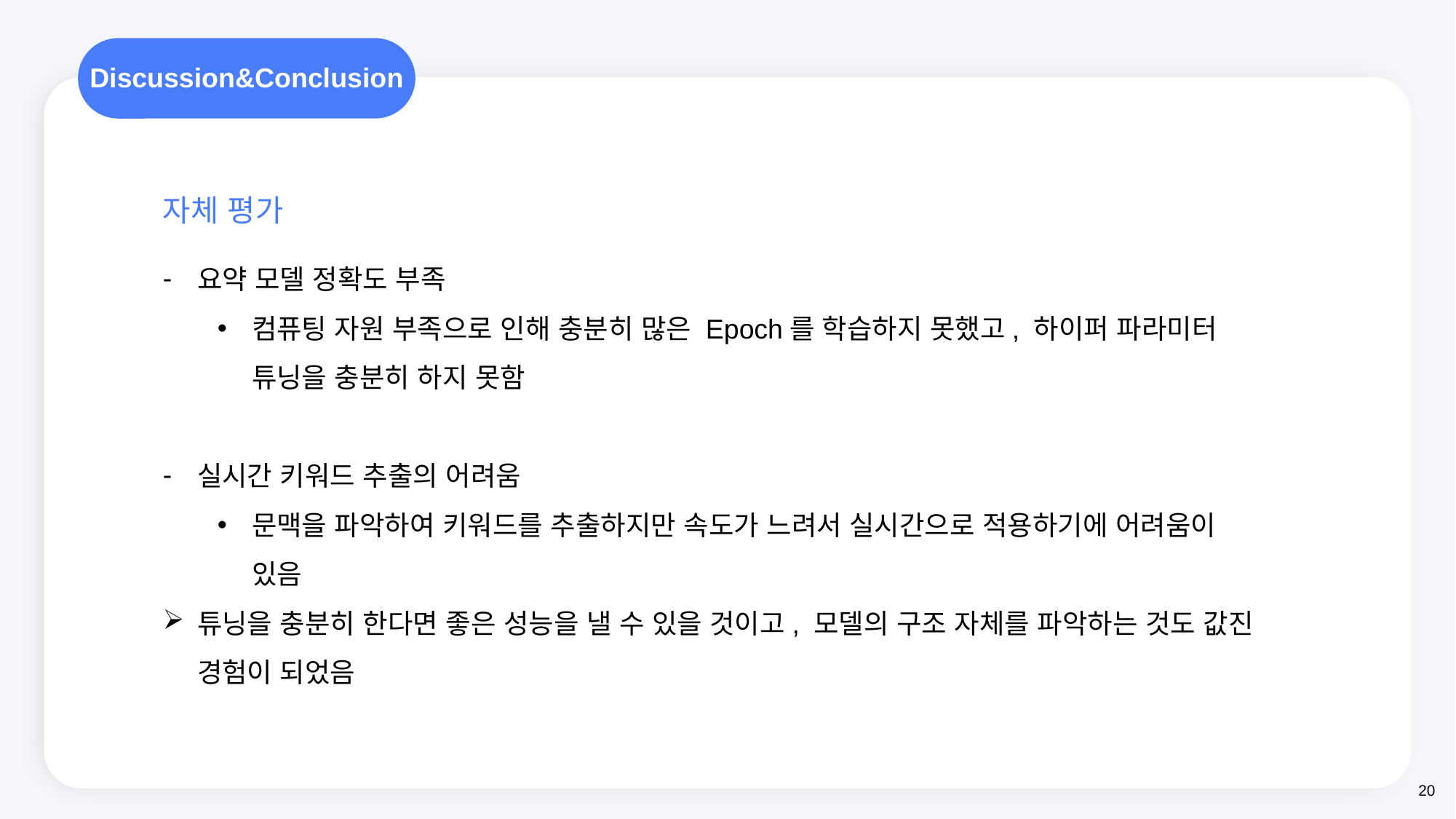

Discussion&Conclusion

자체 평가
요약 모델 정확도 부족
컴퓨팅 자원 부족으로 인해 충분히 많은 Epoch를 학습하지 못했고, 하이퍼 파라미터 튜닝을 충분히 하지 못함

실시간 키워드 추출의 어려움
문맥을 파악하여 키워드를 추출하지만 속도가 느려서 실시간으로 적용하기에 어려움이 있음
튜닝을 충분히 한다면 좋은 성능을 낼 수 있을 것이고, 모델의 구조 자체를 파악하는 것도 값진 경험이 되었음

20